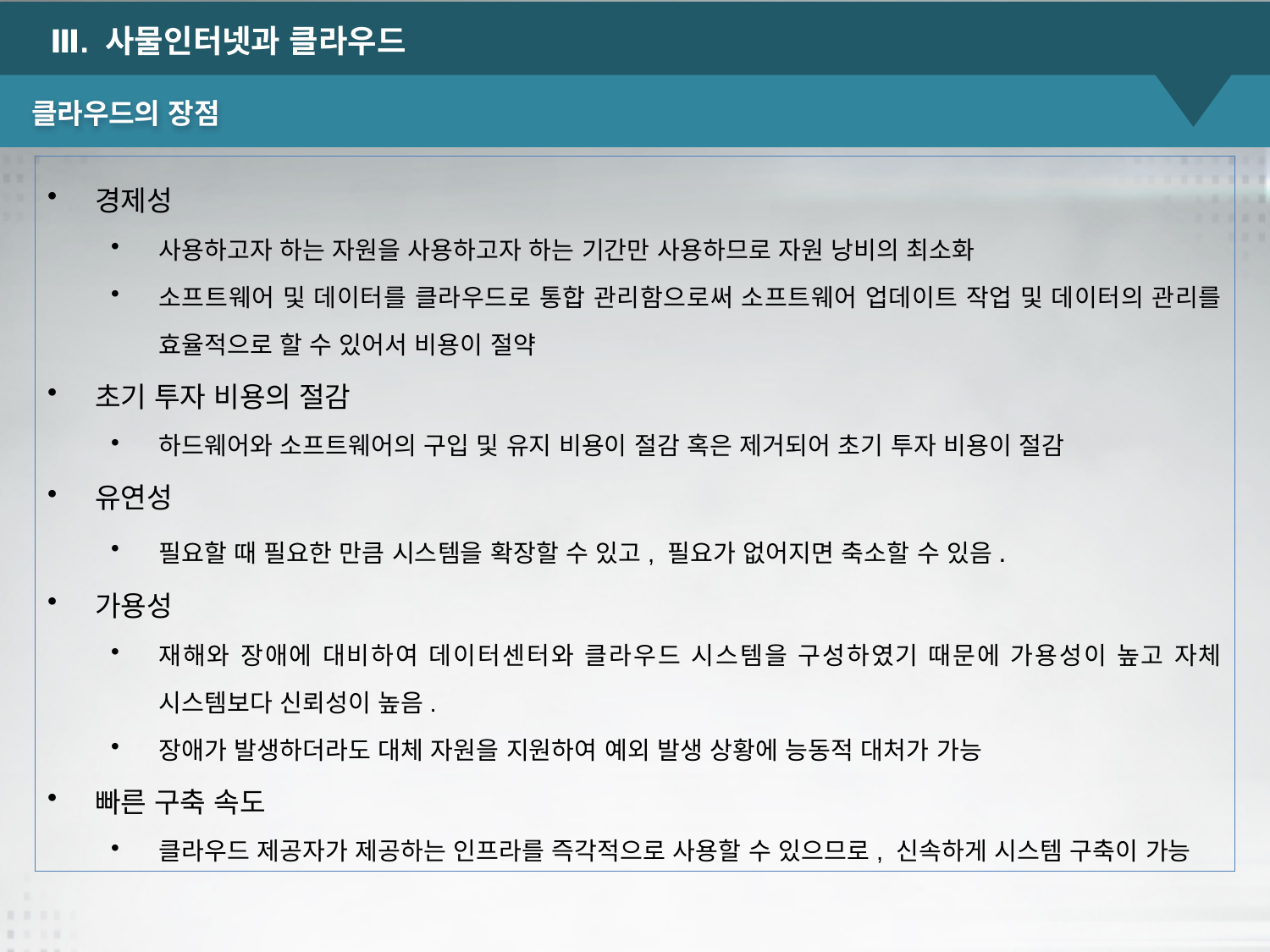

Ⅲ. 사물인터넷과 클라우드
# 클라우드의 장점
경제성
사용하고자 하는 자원을 사용하고자 하는 기간만 사용하므로 자원 낭비의 최소화
소프트웨어 및 데이터를 클라우드로 통합 관리함으로써 소프트웨어 업데이트 작업 및 데이터의 관리를 효율적으로 할 수 있어서 비용이 절약
초기 투자 비용의 절감
하드웨어와 소프트웨어의 구입 및 유지 비용이 절감 혹은 제거되어 초기 투자 비용이 절감
유연성
필요할 때 필요한 만큼 시스템을 확장할 수 있고, 필요가 없어지면 축소할 수 있음.
가용성
재해와 장애에 대비하여 데이터센터와 클라우드 시스템을 구성하였기 때문에 가용성이 높고 자체 시스템보다 신뢰성이 높음.
장애가 발생하더라도 대체 자원을 지원하여 예외 발생 상황에 능동적 대처가 가능
빠른 구축 속도
클라우드 제공자가 제공하는 인프라를 즉각적으로 사용할 수 있으므로, 신속하게 시스템 구축이 가능